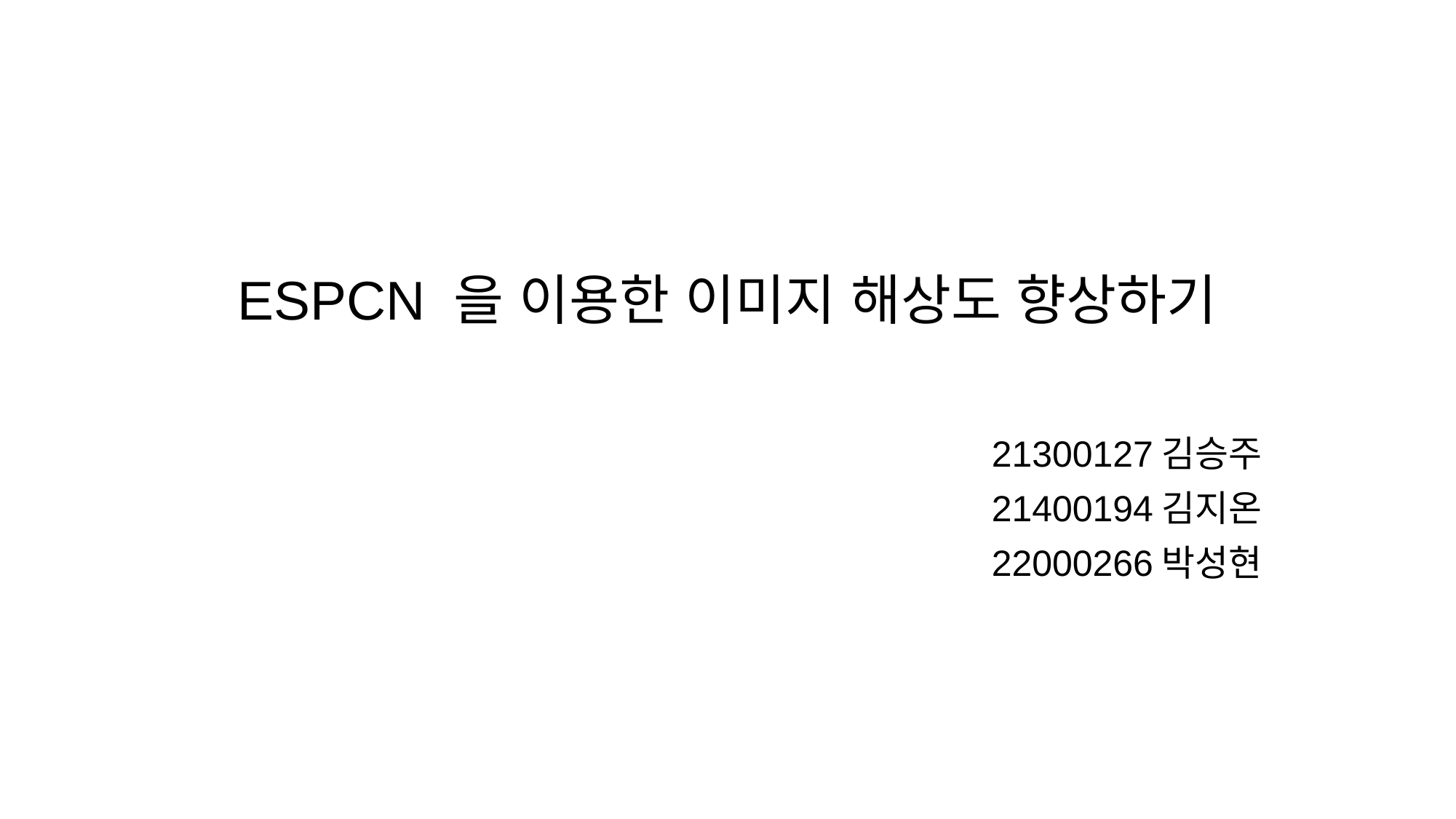

# ESPCN 을 이용한 이미지 해상도 향상하기
21300127김승주
21400194김지온
22000266박성현